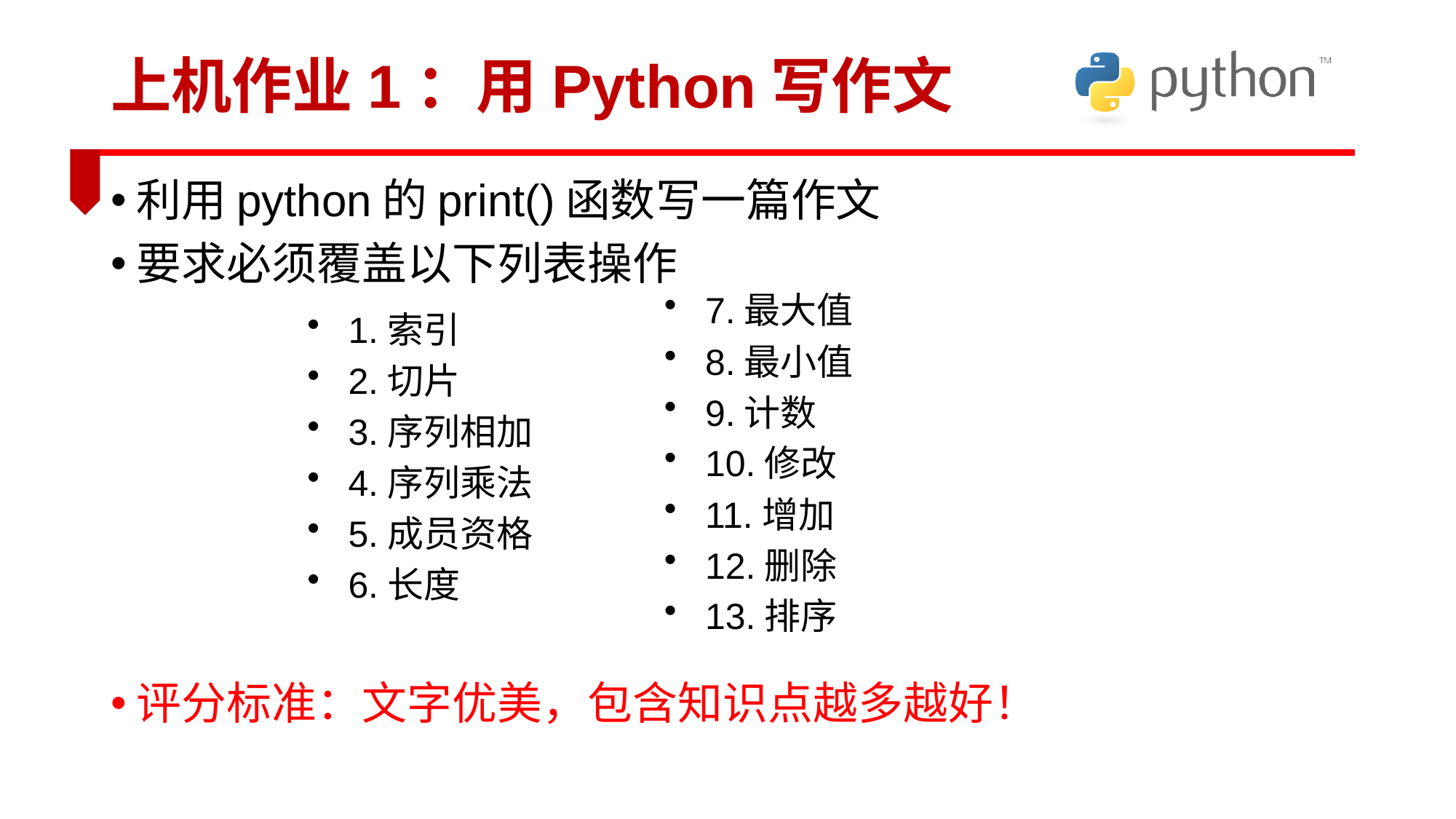

# 上机作业1：用Python写作文
利用python的print()函数写一篇作文
要求必须覆盖以下列表操作

评分标准：文字优美，包含知识点越多越好！
7.最大值
8.最小值
9.计数
10.修改
11.增加
12.删除
13.排序

1.索引
2.切片
3.序列相加
4.序列乘法
5.成员资格
6.长度